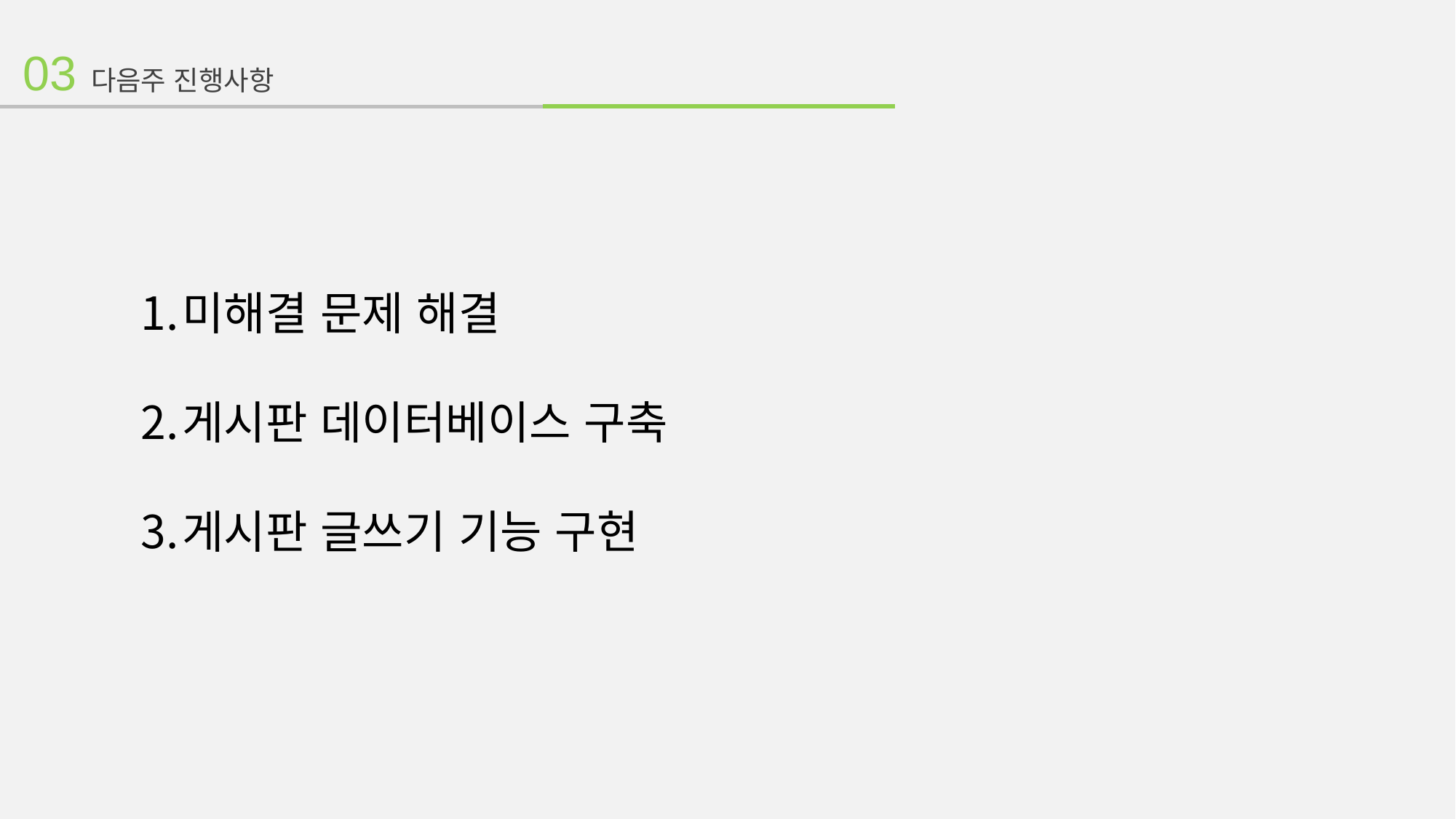

03 다음주 진행사항
미해결 문제 해결

게시판 데이터베이스 구축

게시판 글쓰기 기능 구현